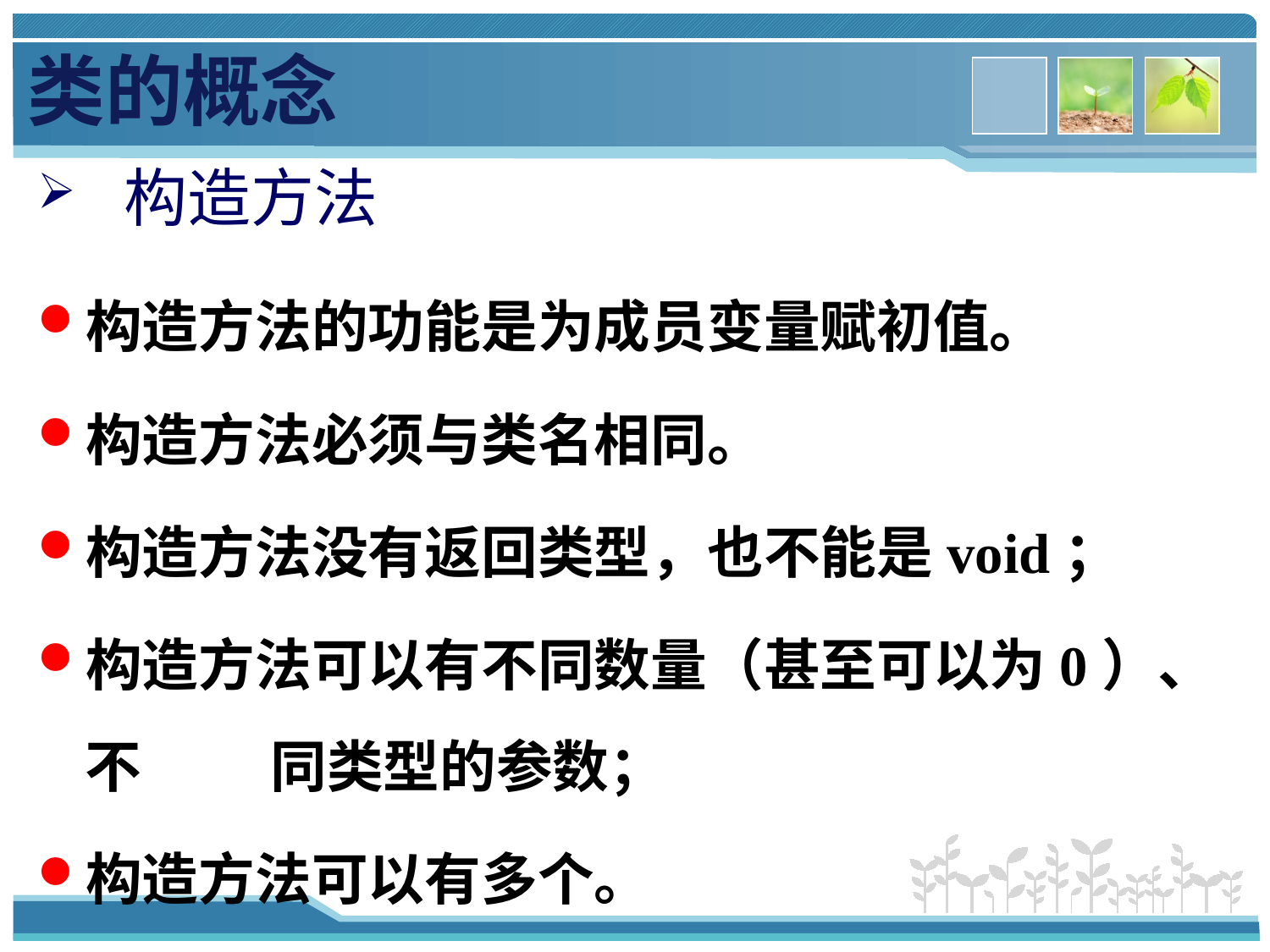

类的概念
 构造方法
构造方法的功能是为成员变量赋初值。
构造方法必须与类名相同。
构造方法没有返回类型，也不能是void；
构造方法可以有不同数量（甚至可以为0）、不          同类型的参数；
构造方法可以有多个。